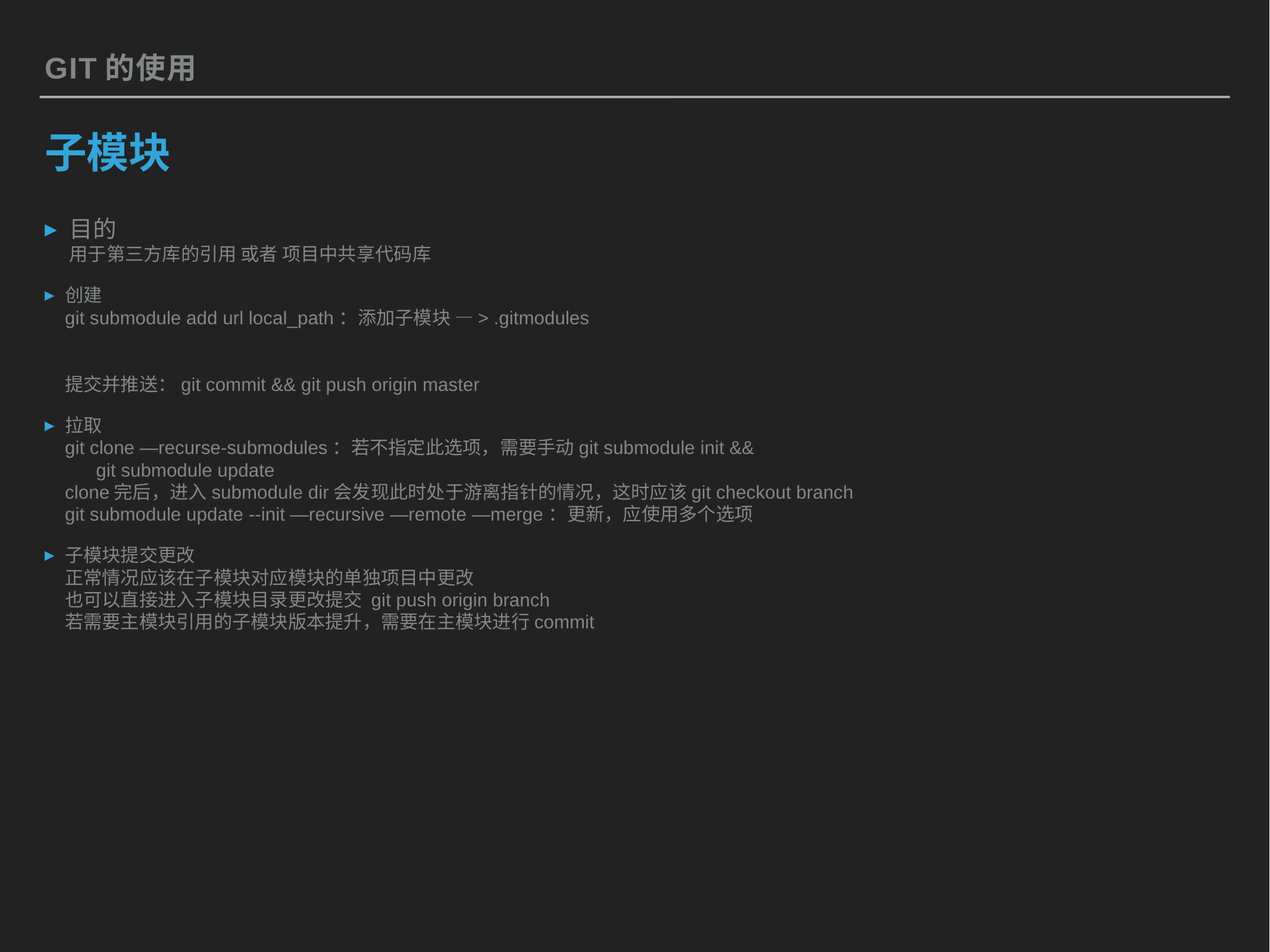

Git的使用
# 子模块
目的
用于第三方库的引用 或者 项目中共享代码库
创建
git submodule add url local_path：添加子模块 —> .gitmodules
提交并推送：git commit && git push origin master
拉取
git clone —recurse-submodules：若不指定此选项，需要手动git submodule init &&
      git submodule update
clone完后，进入submodule dir会发现此时处于游离指针的情况，这时应该git checkout branch
git submodule update --init —recursive —remote —merge：更新，应使用多个选项
子模块提交更改
正常情况应该在子模块对应模块的单独项目中更改
也可以直接进入子模块目录更改提交 git push origin branch
若需要主模块引用的子模块版本提升，需要在主模块进行commit